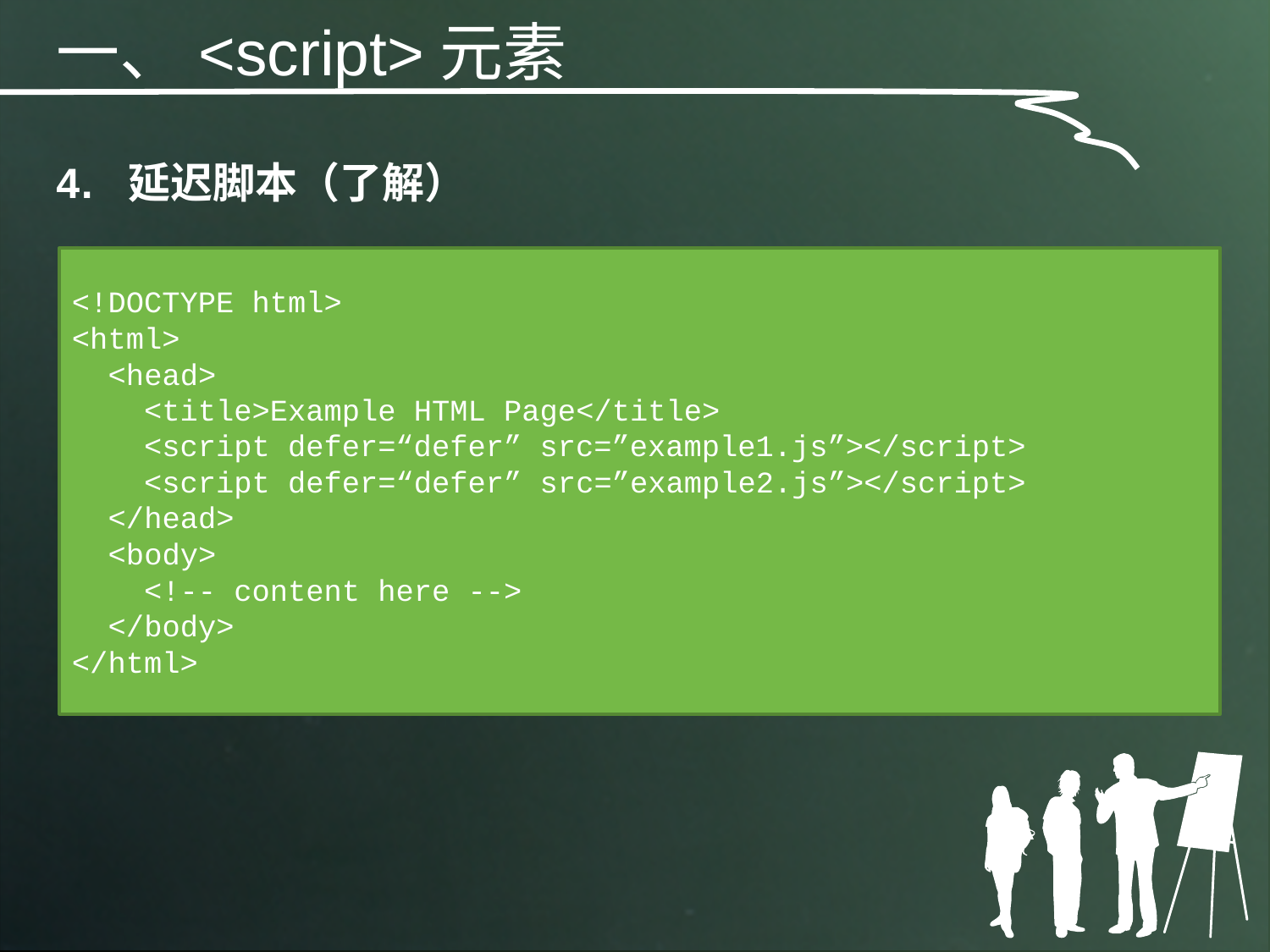

一、<script>元素

延迟脚本（了解）

<!DOCTYPE html>
<html>
  <head>
    <title>Example HTML Page</title>
    <script defer=“defer” src=”example1.js”></script>
    <script defer=“defer” src=”example2.js”></script>
  </head>
  <body>
    <!-- content here -->
  </body>
</html>